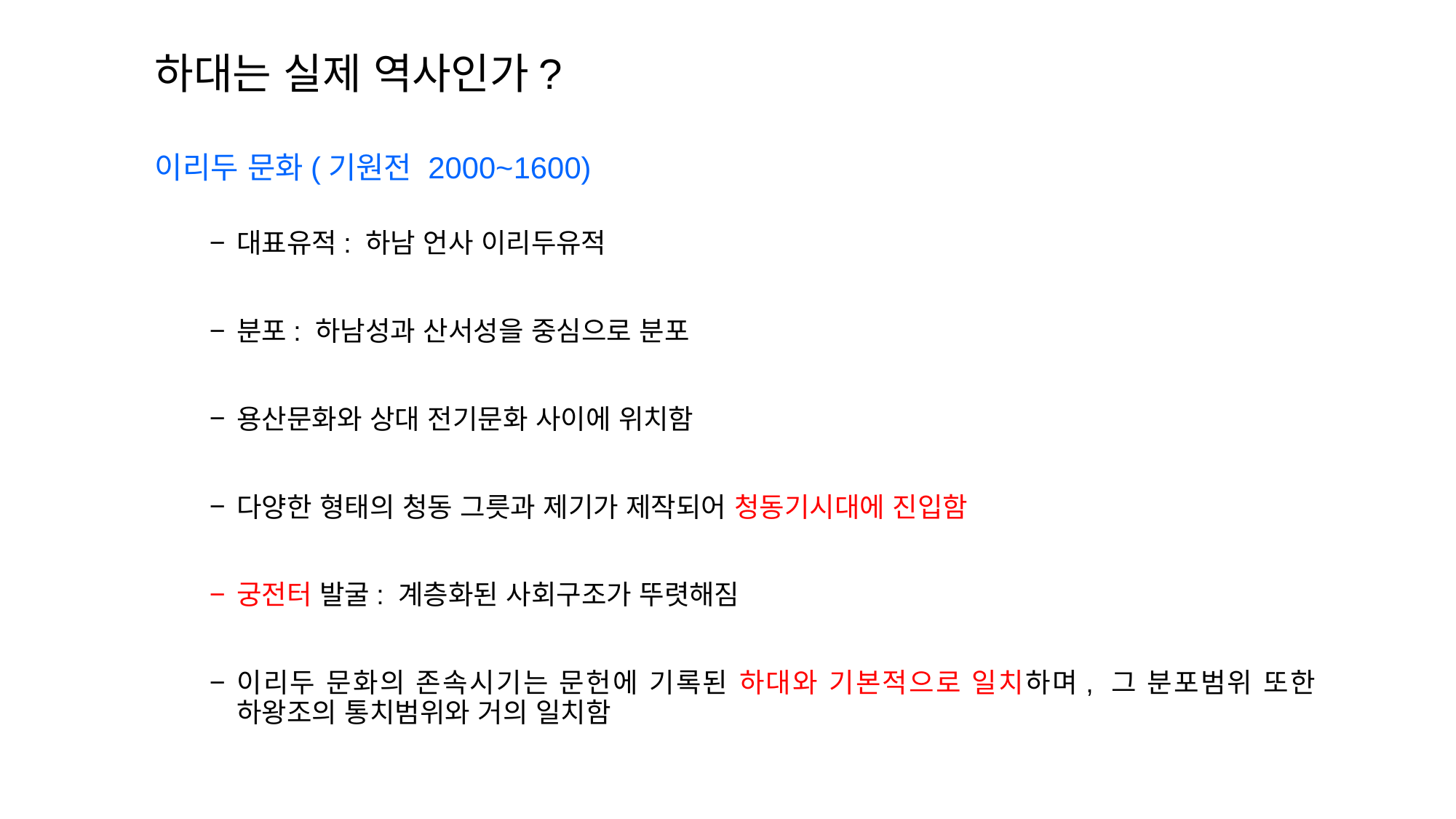

하대는 실제 역사인가?
이리두 문화(기원전 2000~1600)

대표유적: 하남 언사 이리두유적

분포: 하남성과 산서성을 중심으로 분포

용산문화와 상대 전기문화 사이에 위치함

다양한 형태의 청동 그릇과 제기가 제작되어 청동기시대에 진입함

궁전터 발굴: 계층화된 사회구조가 뚜렷해짐

이리두 문화의 존속시기는 문헌에 기록된 하대와 기본적으로 일치하며, 그 분포범위 또한 하왕조의 통치범위와 거의 일치함